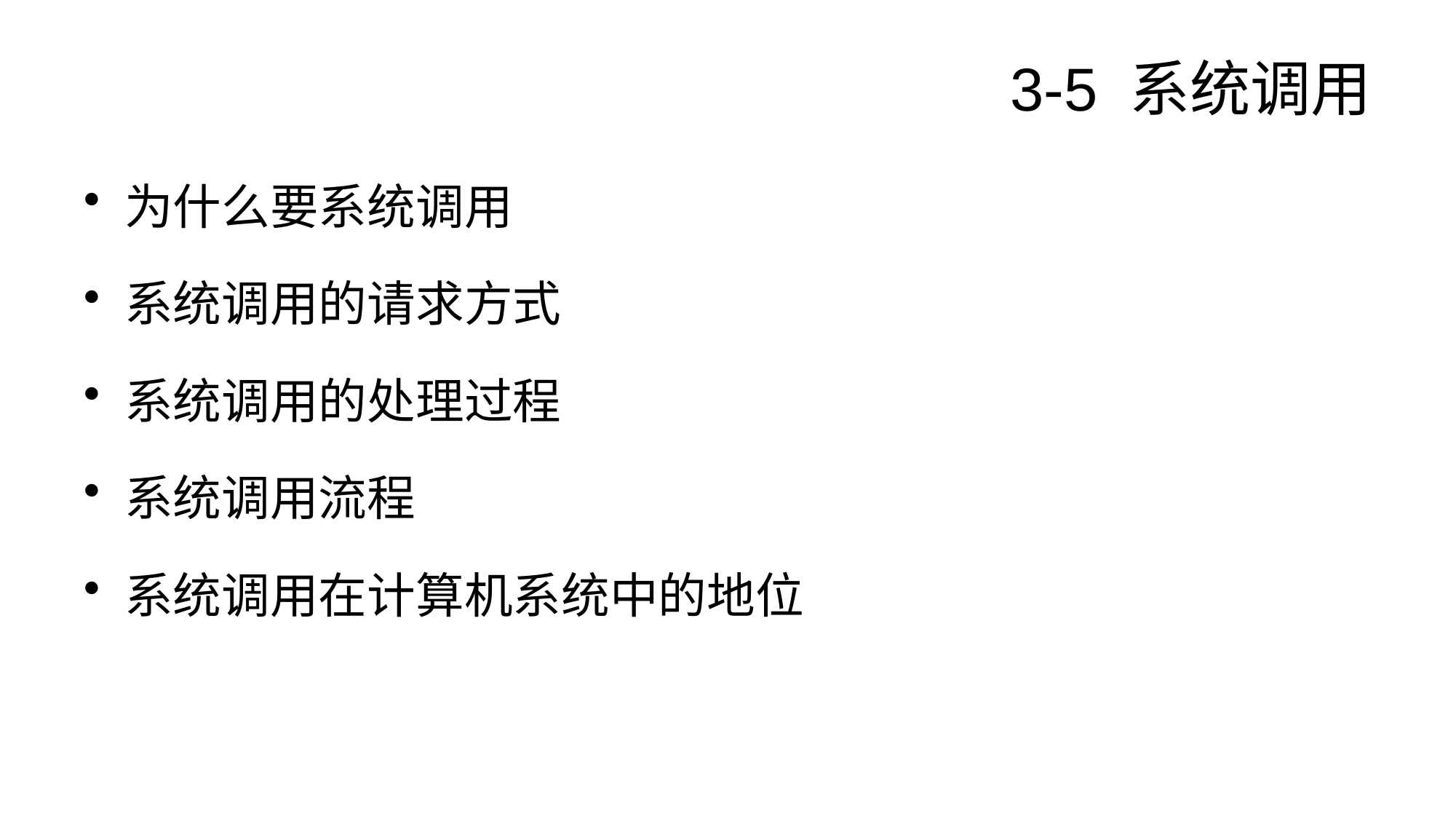

# 3-5 系统调用
为什么要系统调用
系统调用的请求方式
系统调用的处理过程
系统调用流程
系统调用在计算机系统中的地位